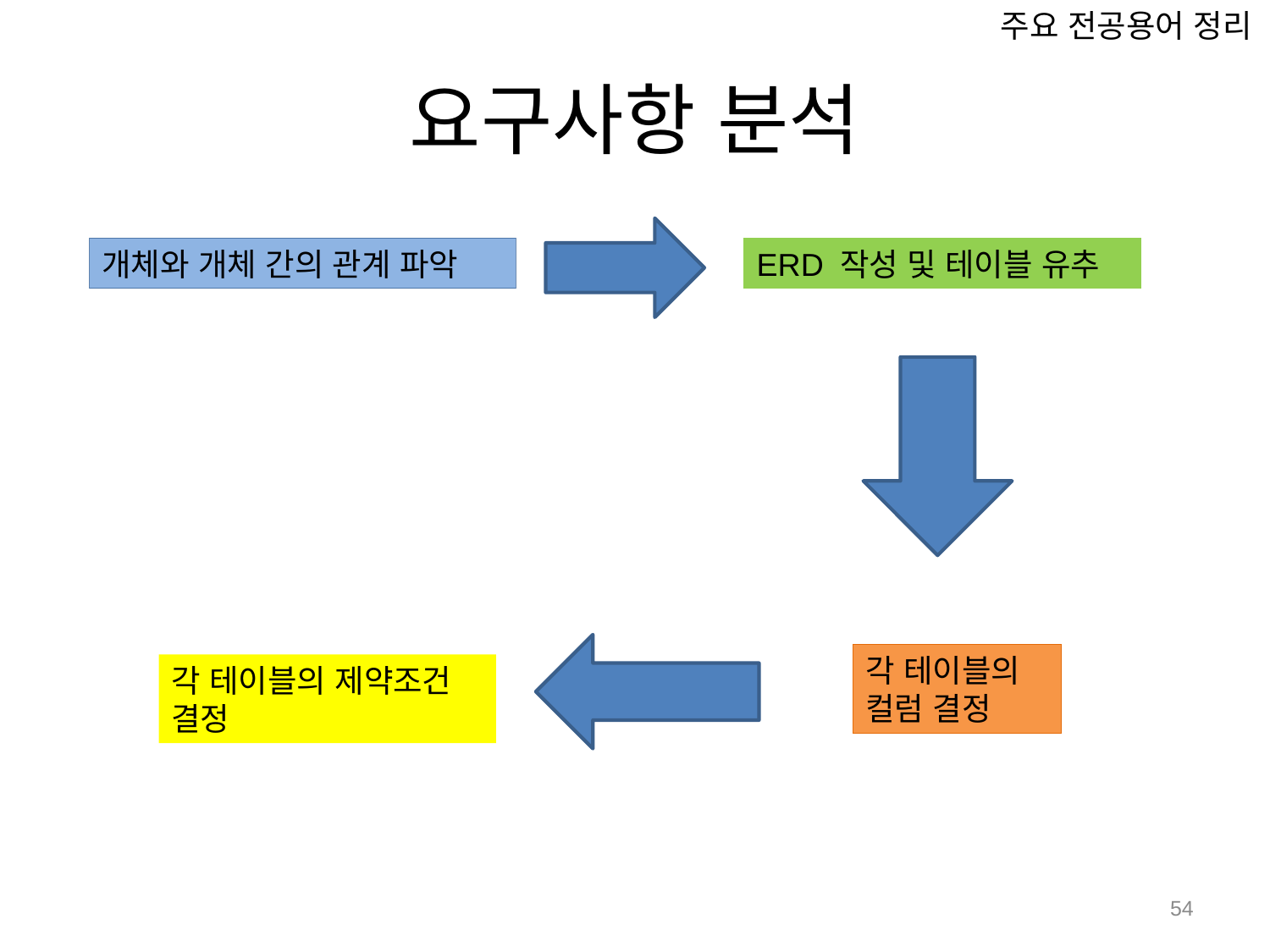

주요 전공용어 정리
# 요구사항 분석

개체와 개체 간의 관계 파악
ERD 작성 및 테이블 유추

각 테이블의 컬럼 결정
각 테이블의 제약조건 결정
54